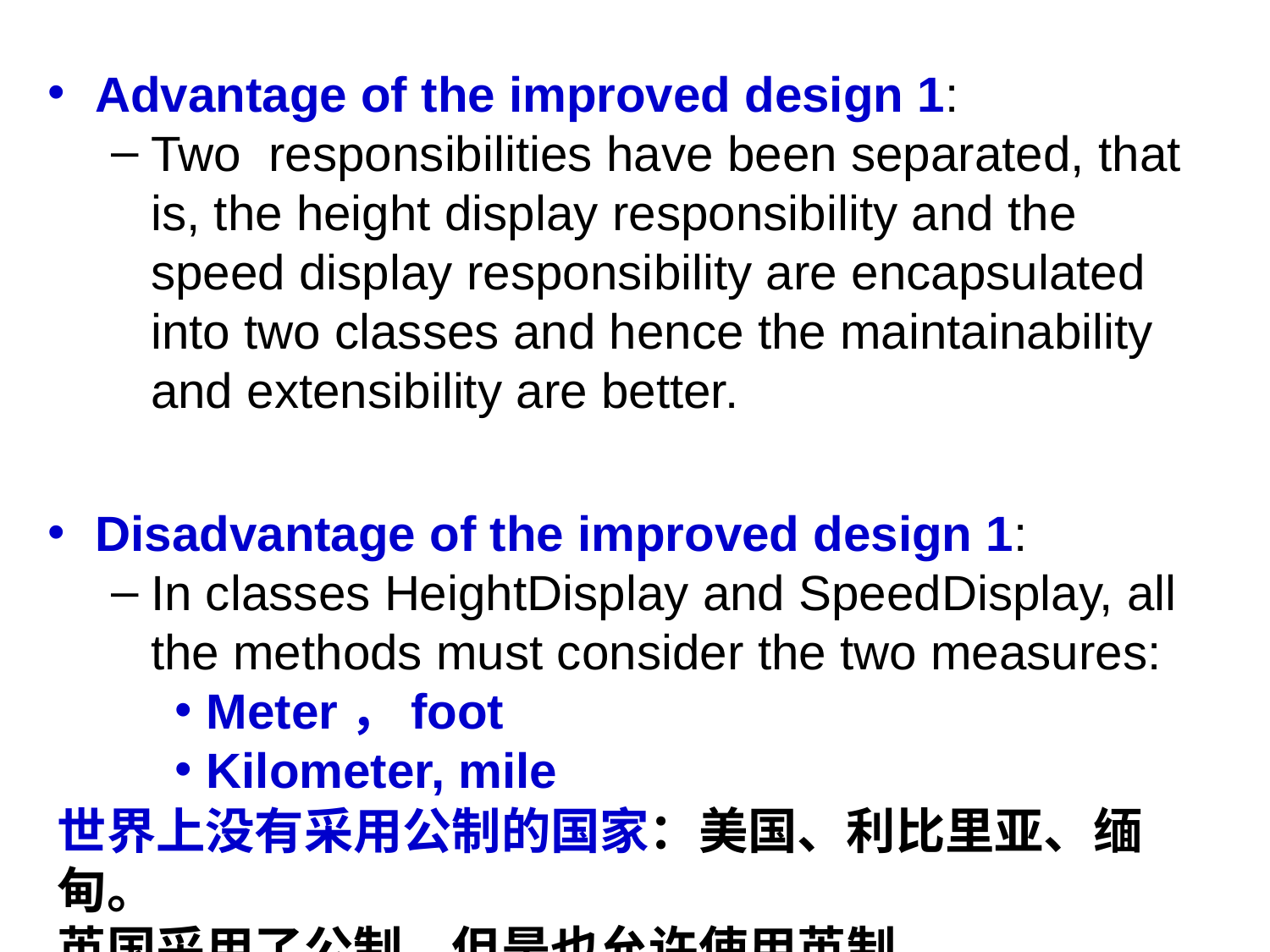

Advantage of the improved design 1:
Two  responsibilities have been separated, that is, the height display responsibility and the speed display responsibility are encapsulated into two classes and hence the maintainability and extensibility are better.

Disadvantage of the improved design 1:
In classes HeightDisplay and SpeedDisplay, all the methods must consider the two measures:
Meter，foot
Kilometer, mile

世界上没有采用公制的国家：美国、利比里亚、缅甸。
英国采用了公制，但是也允许使用英制。